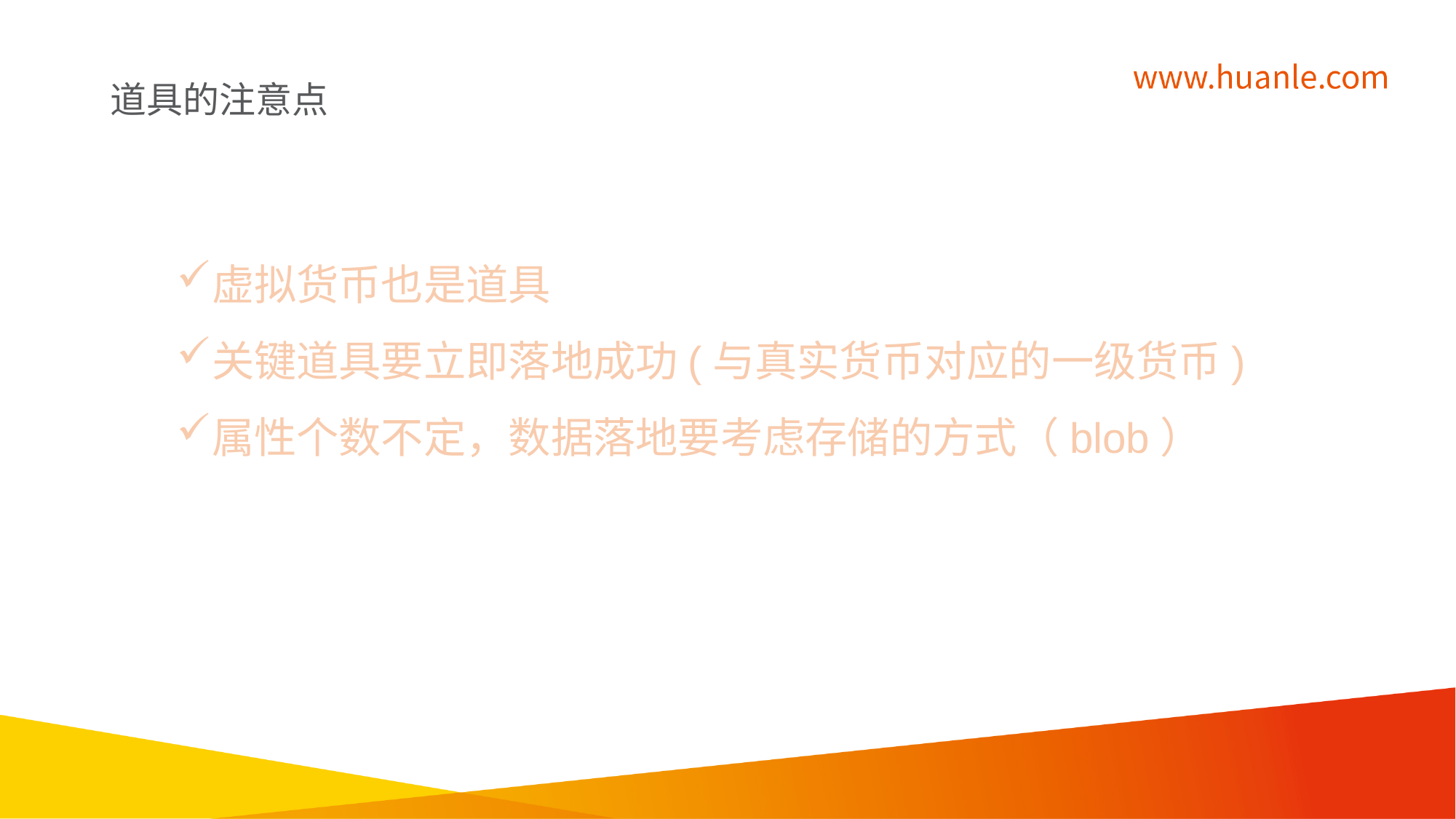

道具的注意点
虚拟货币也是道具
关键道具要立即落地成功(与真实货币对应的一级货币)
属性个数不定，数据落地要考虑存储的方式（blob）